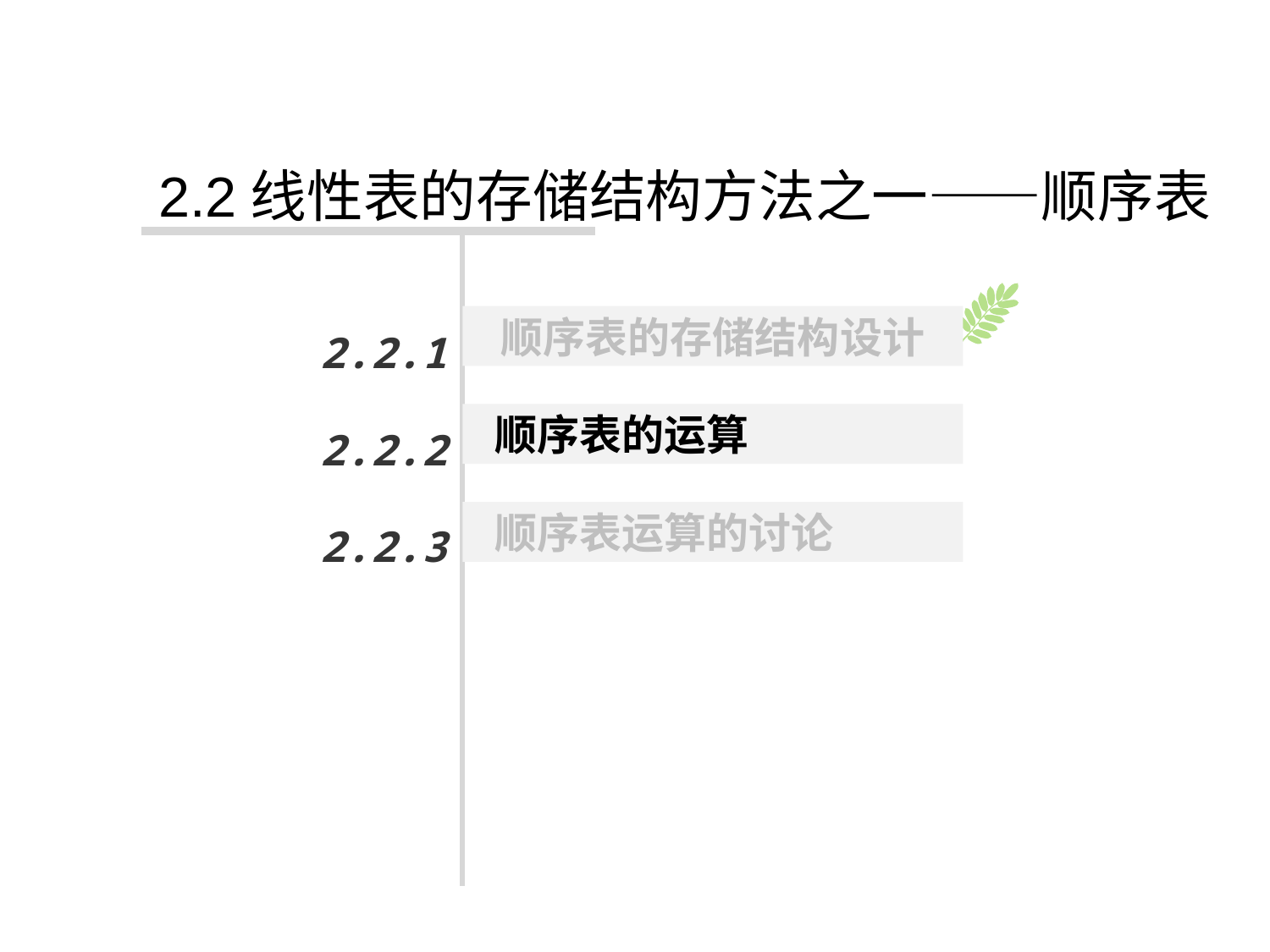

#
2.2线性表的存储结构方法之一——顺序表

顺序表的存储结构设计
2.2.1
 顺序表的运算
2.2.2
 顺序表运算的讨论
2.2.3